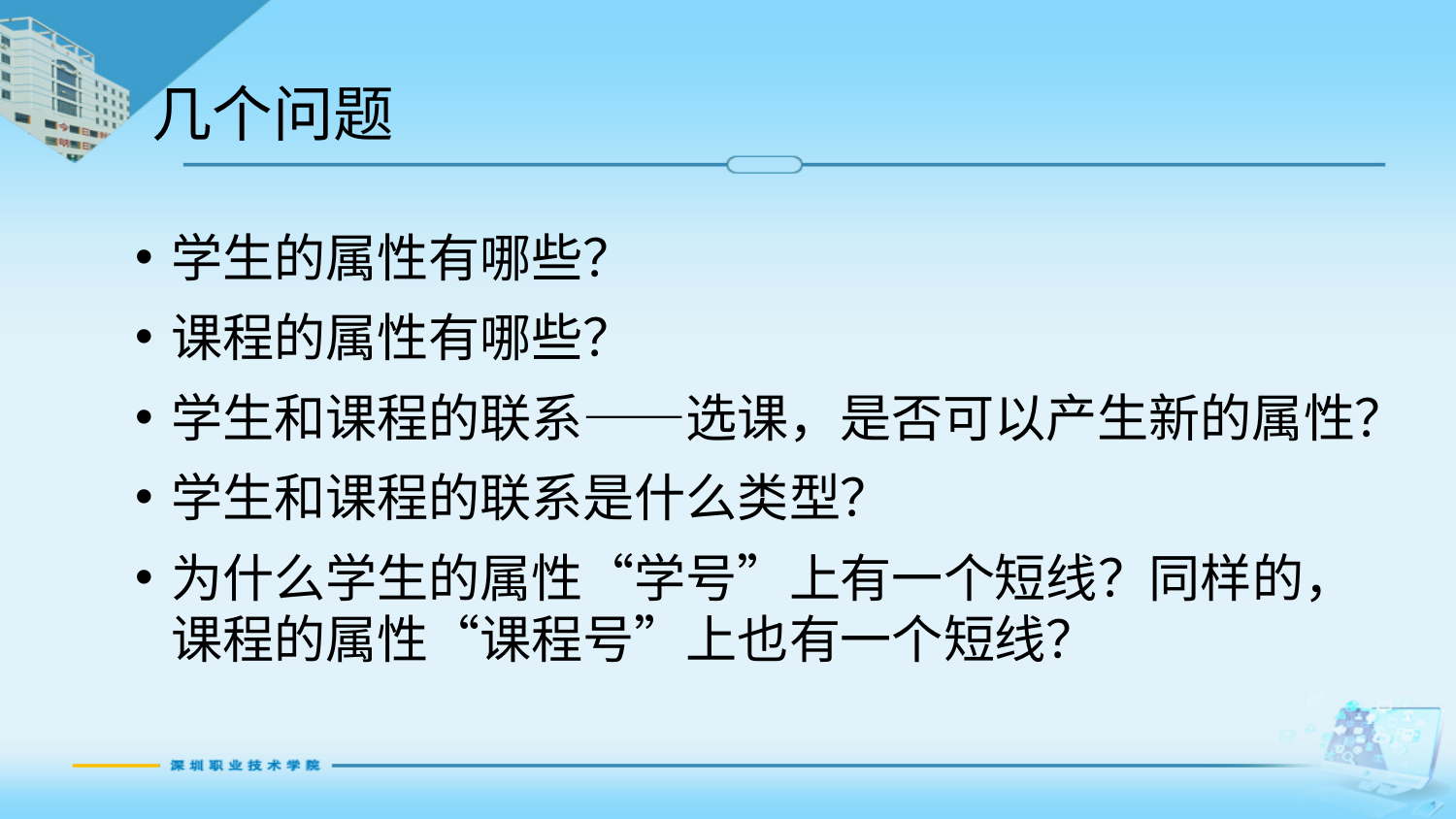

# 几个问题
学生的属性有哪些？
课程的属性有哪些？
学生和课程的联系——选课，是否可以产生新的属性？
学生和课程的联系是什么类型？
为什么学生的属性“学号”上有一个短线？同样的，课程的属性“课程号”上也有一个短线？